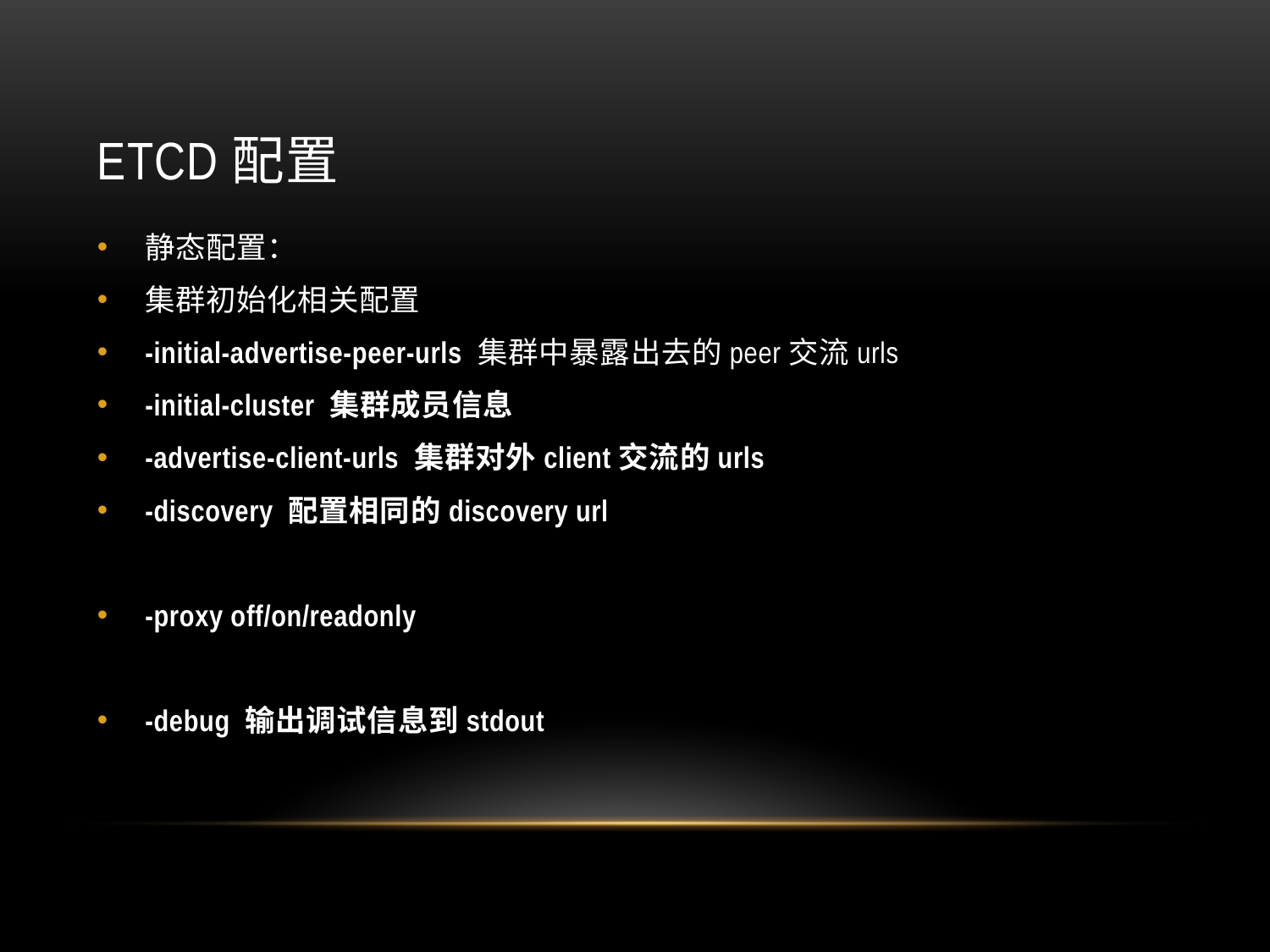

# ETCD配置
静态配置：
集群初始化相关配置
-initial-advertise-peer-urls 集群中暴露出去的peer交流urls
-initial-cluster 集群成员信息
-advertise-client-urls 集群对外client交流的urls
-discovery 配置相同的discovery url

-proxy off/on/readonly

-debug 输出调试信息到stdout